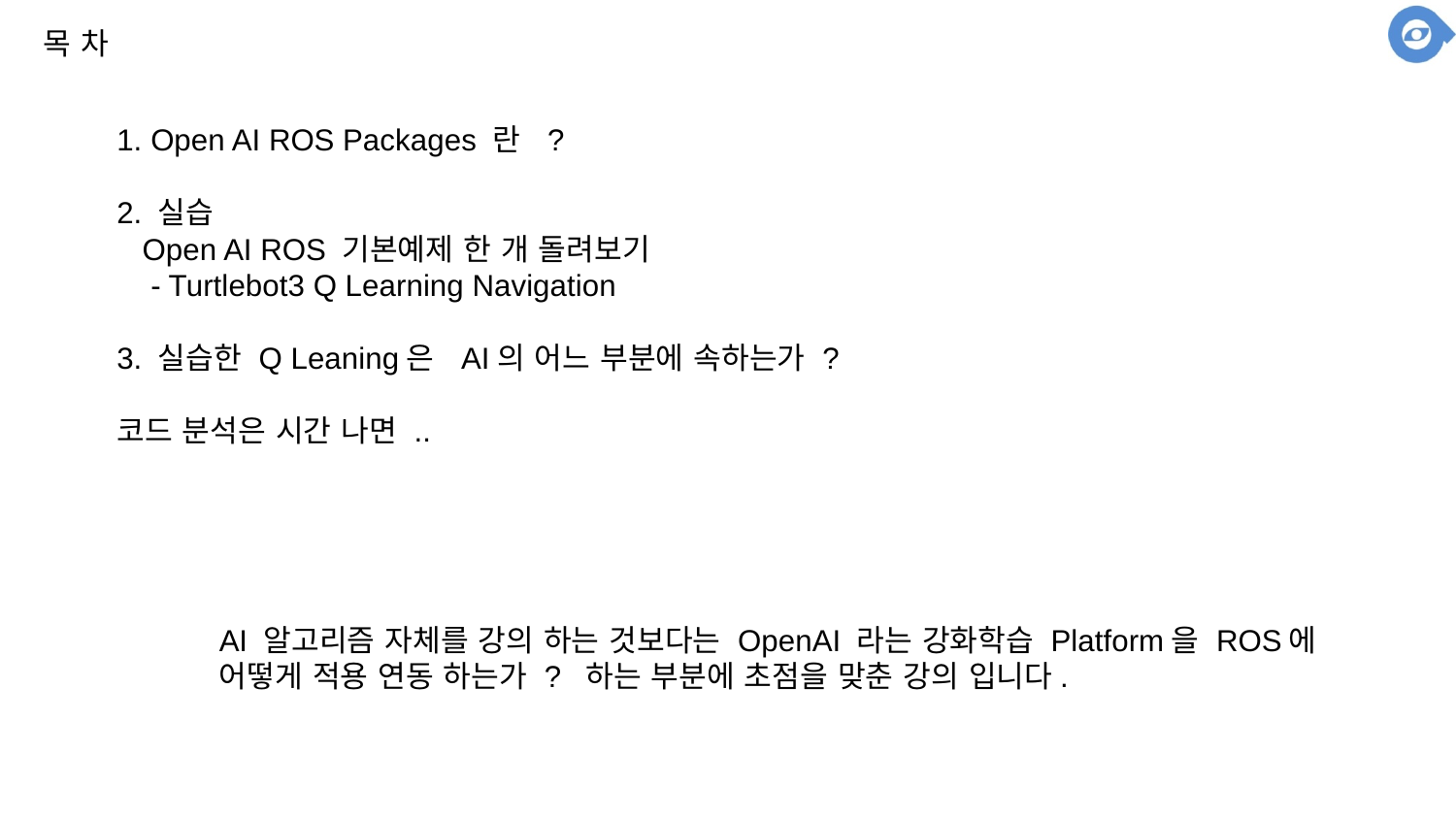

목 차
1. Open AI ROS Packages 란  ?

2. 실습
   Open AI ROS 기본예제 한 개 돌려보기
    - Turtlebot3 Q Learning Navigation

3. 실습한 Q Leaning은  AI의 어느 부분에 속하는가 ?

코드 분석은 시간 나면 ..
AI 알고리즘 자체를 강의 하는 것보다는 OpenAI 라는 강화학습 Platform을 ROS에
어떻게 적용 연동 하는가 ?  하는 부분에 초점을 맞춘 강의 입니다.